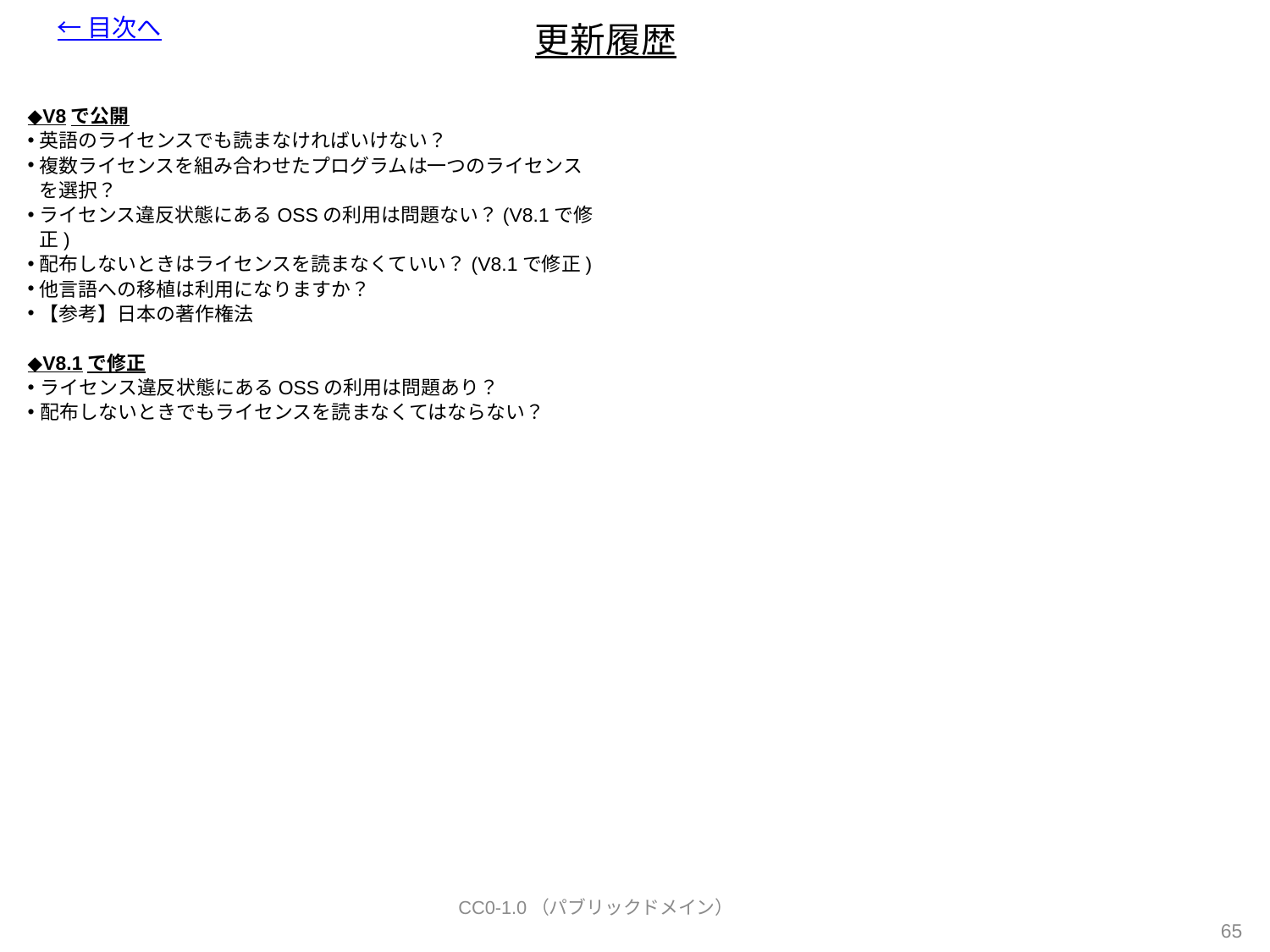

← 目次へ
# 更新履歴

◆V8で公開
英語のライセンスでも読まなければいけない？
複数ライセンスを組み合わせたプログラムは一つのライセンスを選択？
ライセンス違反状態にあるOSSの利用は問題ない？(V8.1で修正)
配布しないときはライセンスを読まなくていい？(V8.1で修正)
他言語への移植は利用になりますか？
【参考】日本の著作権法

◆V8.1で修正
ライセンス違反状態にあるOSSの利用は問題あり？
配布しないときでもライセンスを読まなくてはならない？

CC0-1.0（パブリックドメイン）
65